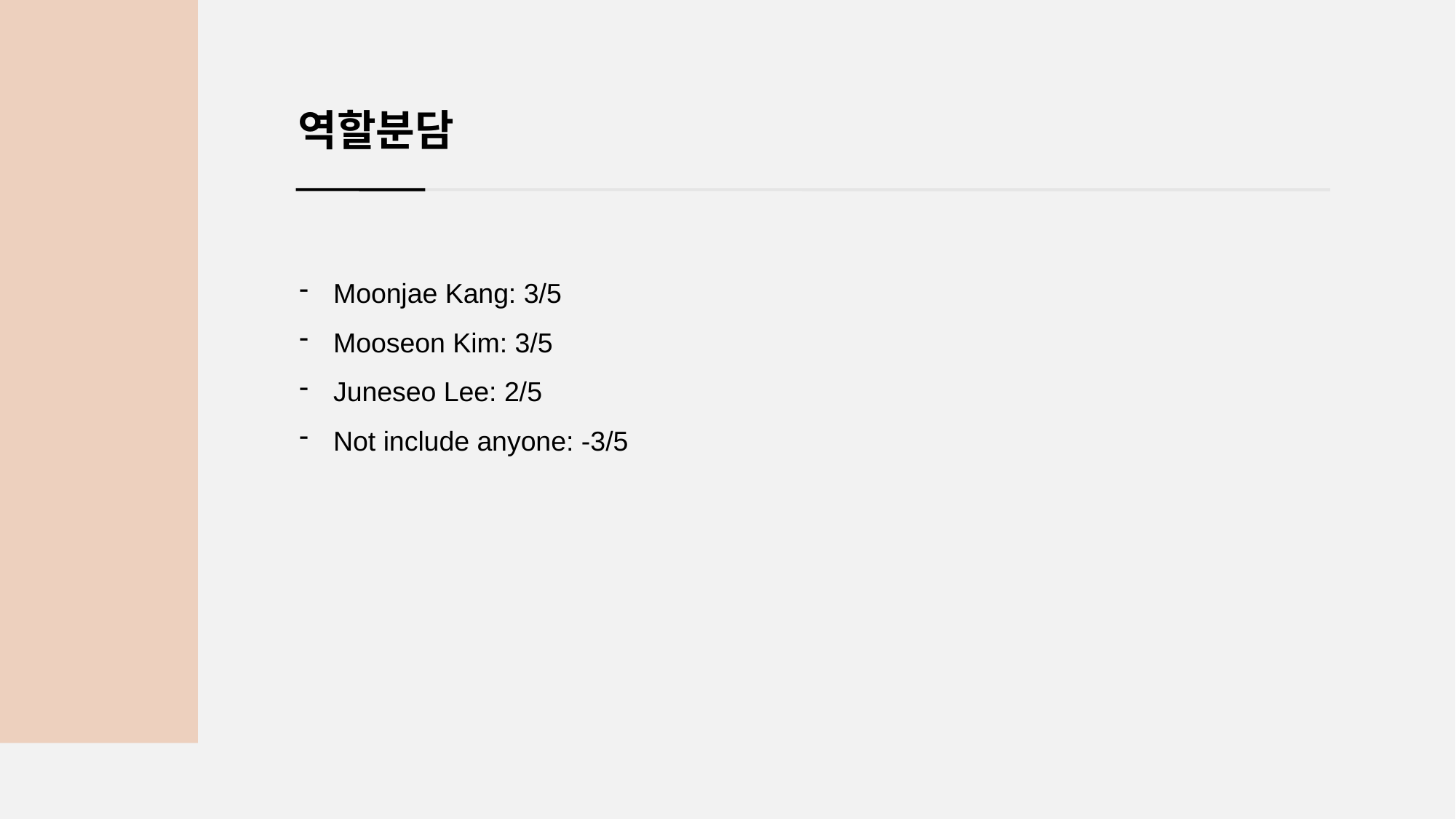

역할분담

Moonjae Kang: 3/5
Mooseon Kim: 3/5
Juneseo Lee: 2/5
Not include anyone: -3/5